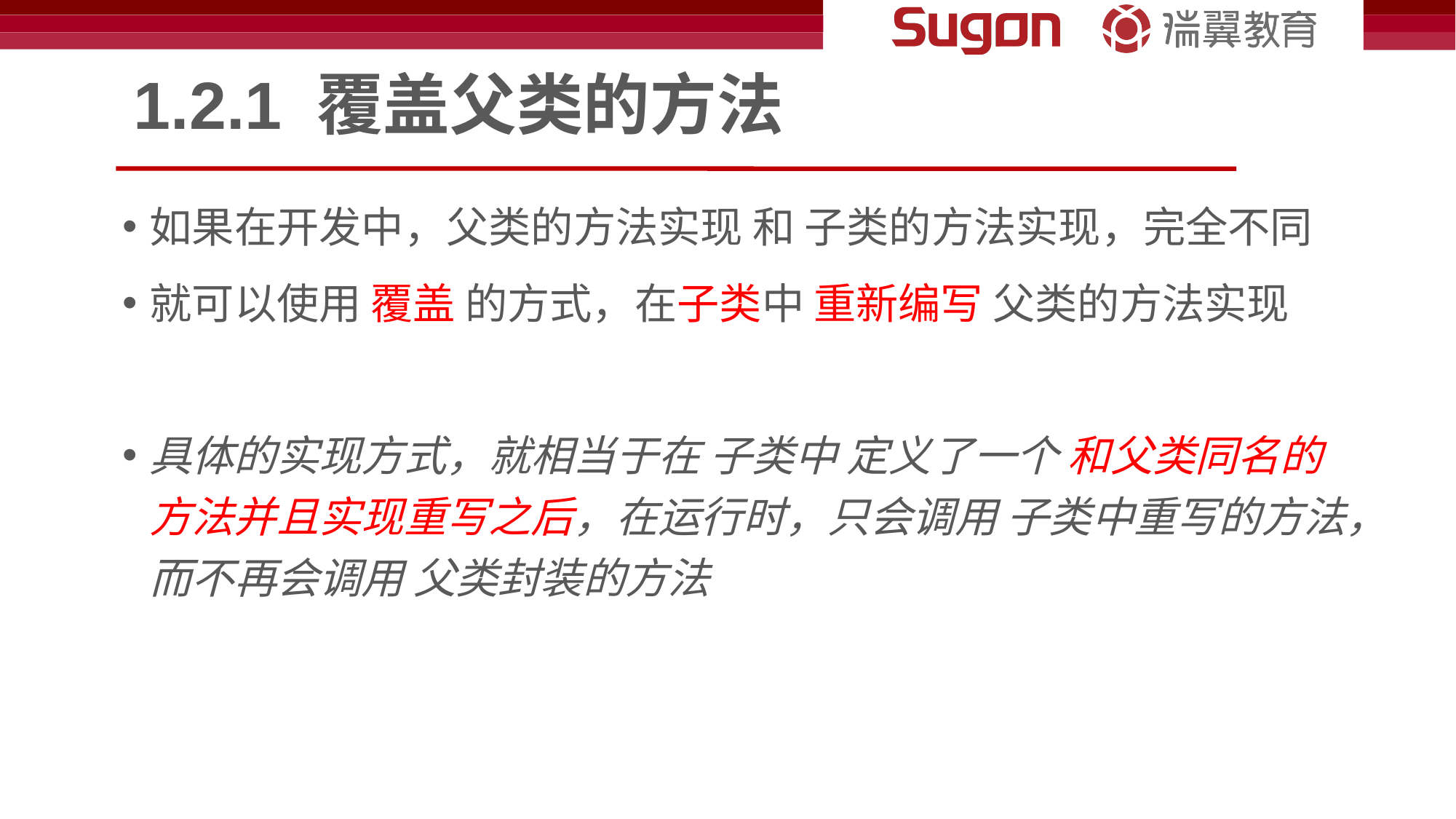

# 1.2.1 覆盖父类的方法
如果在开发中，父类的方法实现 和 子类的方法实现，完全不同
就可以使用 覆盖 的方式，在子类中 重新编写 父类的方法实现

具体的实现方式，就相当于在 子类中 定义了一个 和父类同名的方法并且实现重写之后，在运行时，只会调用 子类中重写的方法，而不再会调用 父类封装的方法